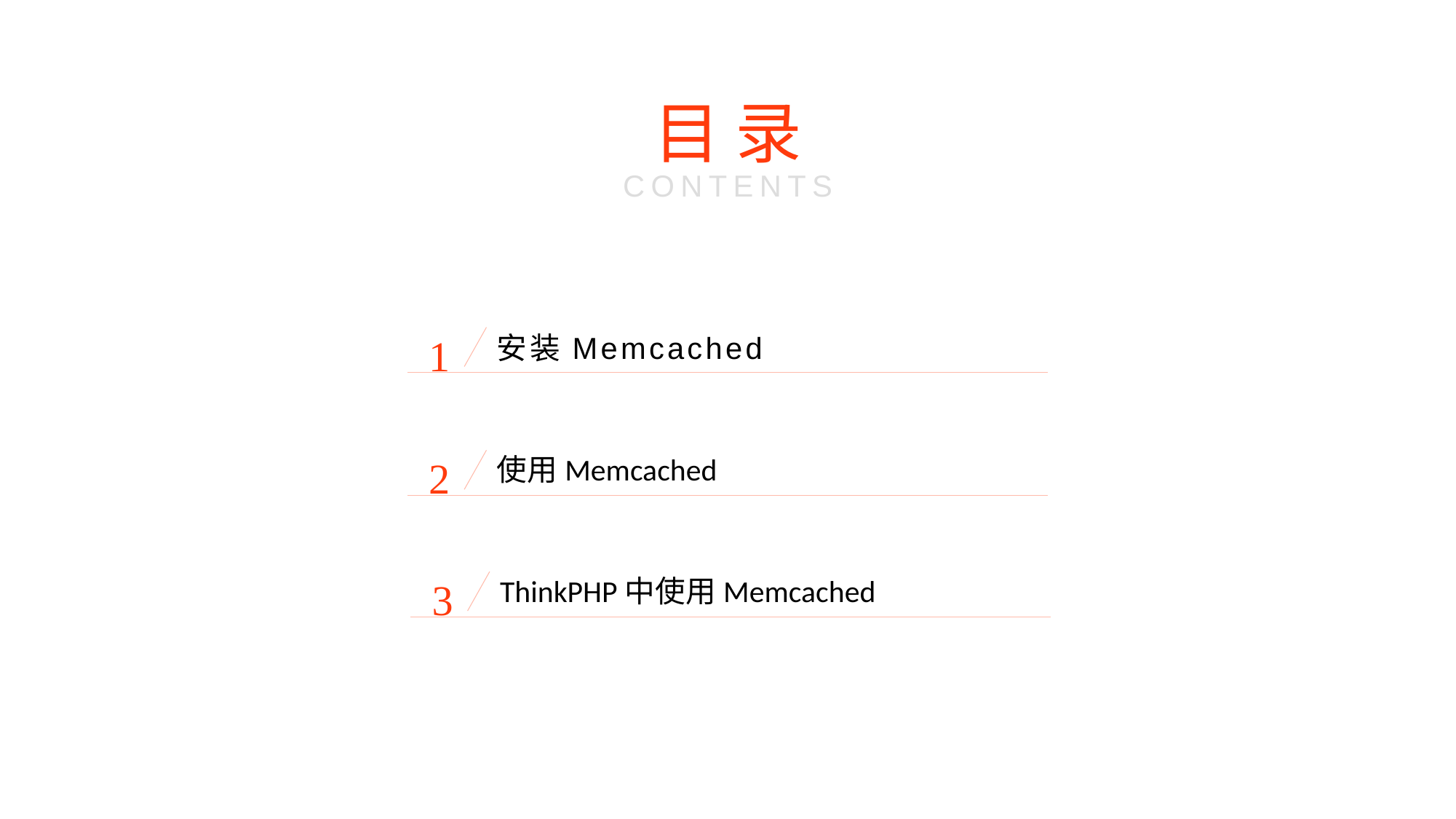

目 录
CONTENTS
1
安装Memcached
2
使用Memcached
3
ThinkPHP中使用Memcached